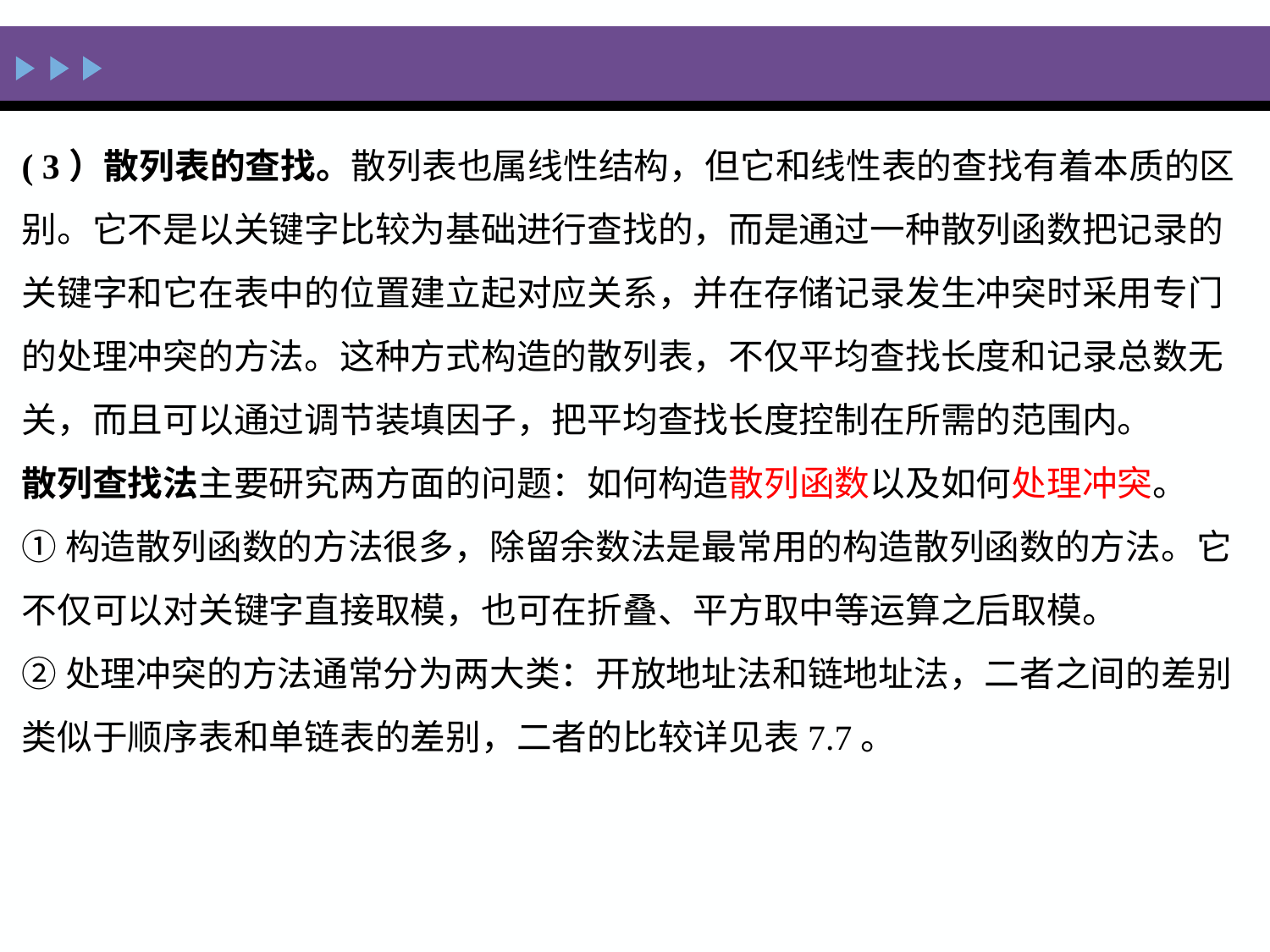

( 3）散列表的查找。散列表也属线性结构，但它和线性表的查找有着本质的区别。它不是以关键字比较为基础进行查找的，而是通过一种散列函数把记录的关键字和它在表中的位置建立起对应关系，并在存储记录发生冲突时采用专门的处理冲突的方法。这种方式构造的散列表，不仅平均查找长度和记录总数无关，而且可以通过调节装填因子，把平均查找长度控制在所需的范围内。
散列查找法主要研究两方面的问题：如何构造散列函数以及如何处理冲突。
①构造散列函数的方法很多，除留余数法是最常用的构造散列函数的方法。它不仅可以对关键字直接取模，也可在折叠、平方取中等运算之后取模。
②处理冲突的方法通常分为两大类：开放地址法和链地址法，二者之间的差别类似于顺序表和单链表的差别，二者的比较详见表7.7。